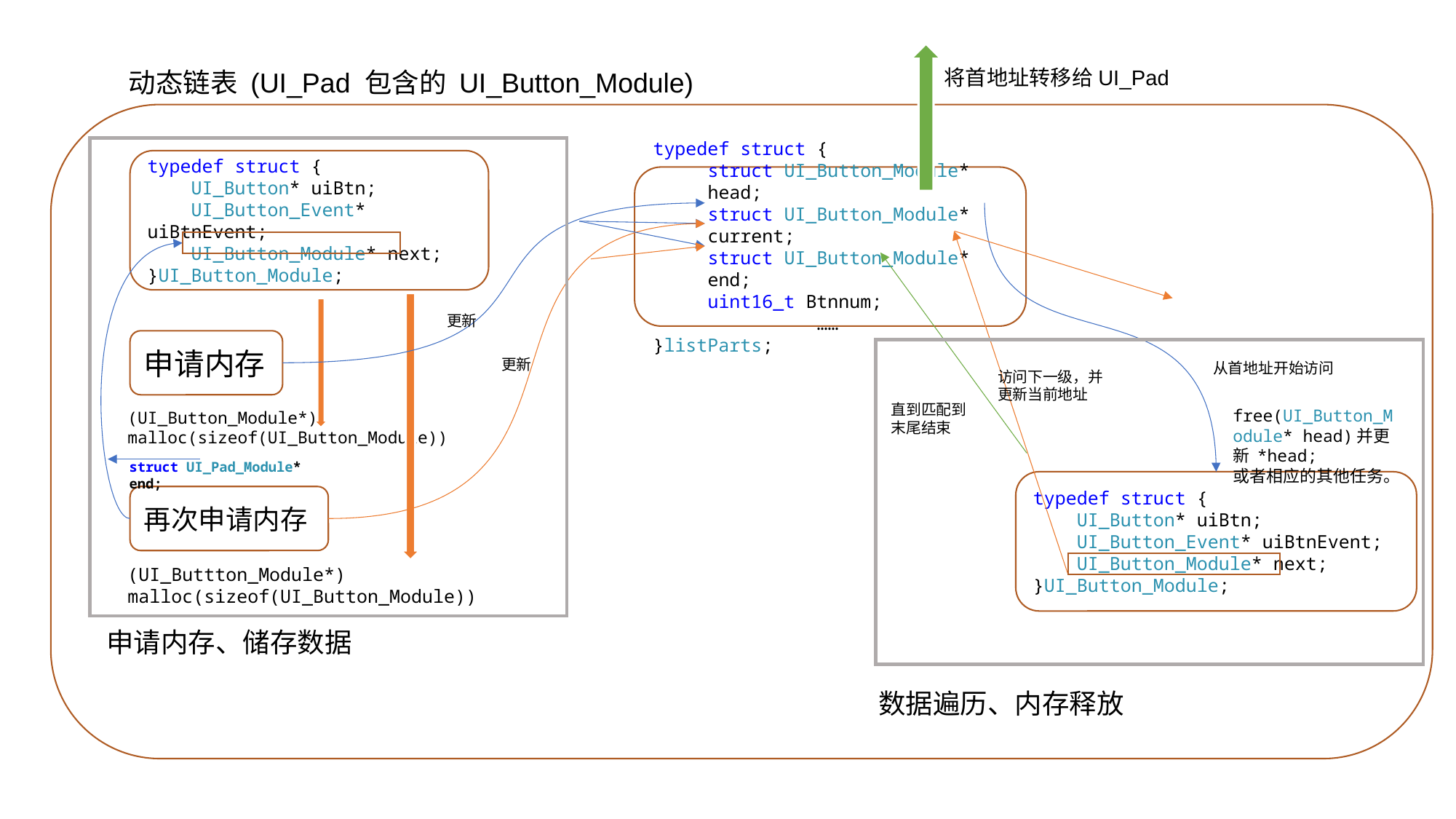

将首地址转移给UI_Pad
动态链表 (UI_Pad 包含的 UI_Button_Module)

typedef struct {
    UI_Button* uiBtn;
    UI_Button_Event* uiBtnEvent;
    UI_Button_Module* next;
}UI_Button_Module;
typedef struct {
struct UI_Button_Module* head;
struct UI_Button_Module* current;
struct UI_Button_Module* end;
uint16_t Btnnum;
	……
}listParts;

更新
申请内存

更新
从首地址开始访问
访问下一级，并更新当前地址
直到匹配到末尾结束
free(UI_Button_Module* head)并更新 *head;
或者相应的其他任务。
(UI_Button_Module*) malloc(sizeof(UI_Button_Module))
struct UI_Pad_Module* end;
typedef struct {
    UI_Button* uiBtn;
    UI_Button_Event* uiBtnEvent;
    UI_Button_Module* next;
}UI_Button_Module;
再次申请内存

(UI_Buttton_Module*) malloc(sizeof(UI_Button_Module))
申请内存、储存数据
数据遍历、内存释放